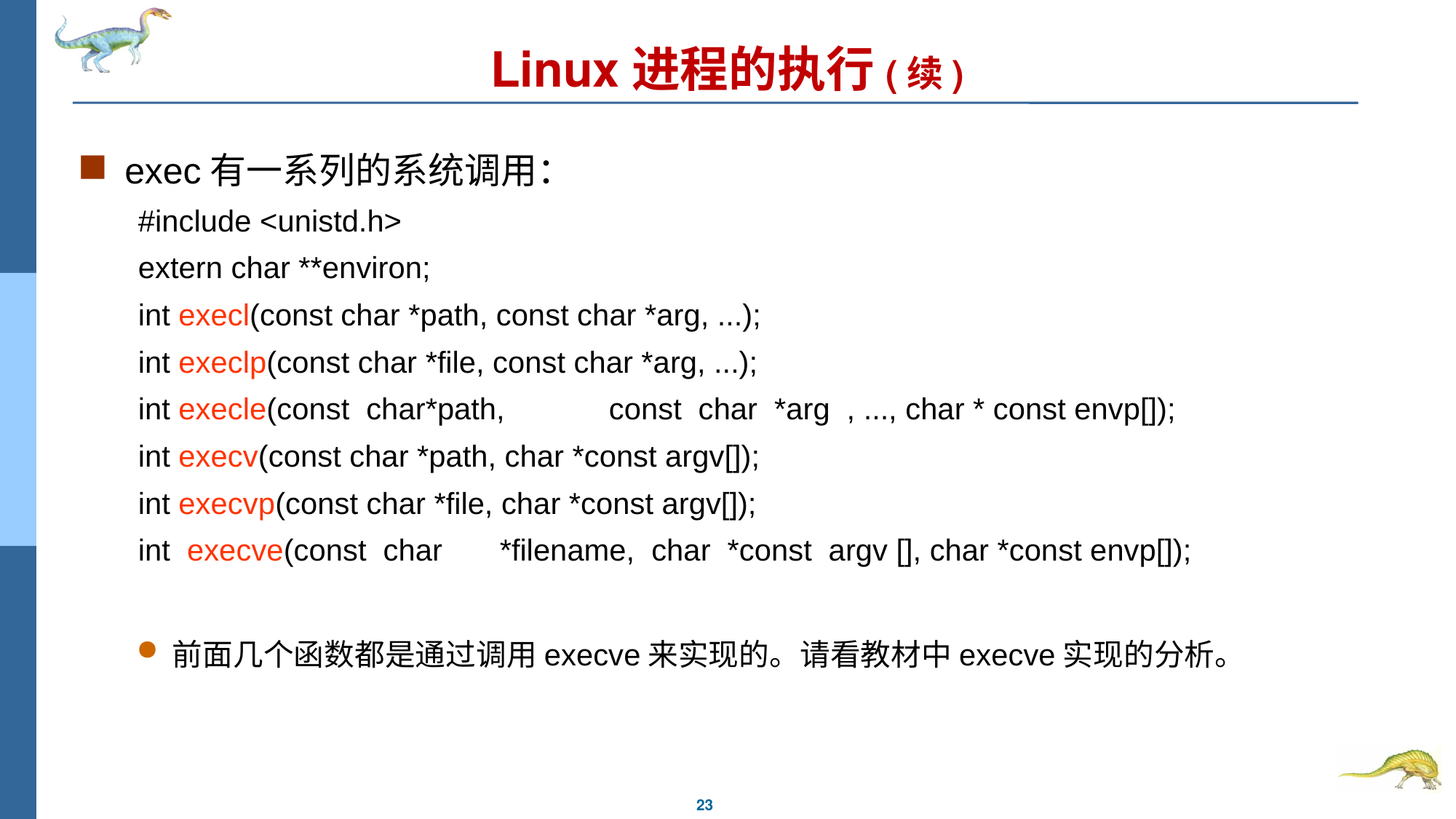

# Linux进程的执行(续)
exec有一系列的系统调用：
#include <unistd.h>
extern char **environ;
int execl(const char *path, const char *arg, ...);
int execlp(const char *file, const char *arg, ...);
int execle(const  char*path,	const  char  *arg  , ..., char * const envp[]);
int execv(const char *path, char *const argv[]);
int execvp(const char *file, char *const argv[]);
int  execve(const  char	*filename,  char  *const  argv [], char *const envp[]);

前面几个函数都是通过调用execve来实现的。请看教材中execve实现的分析。